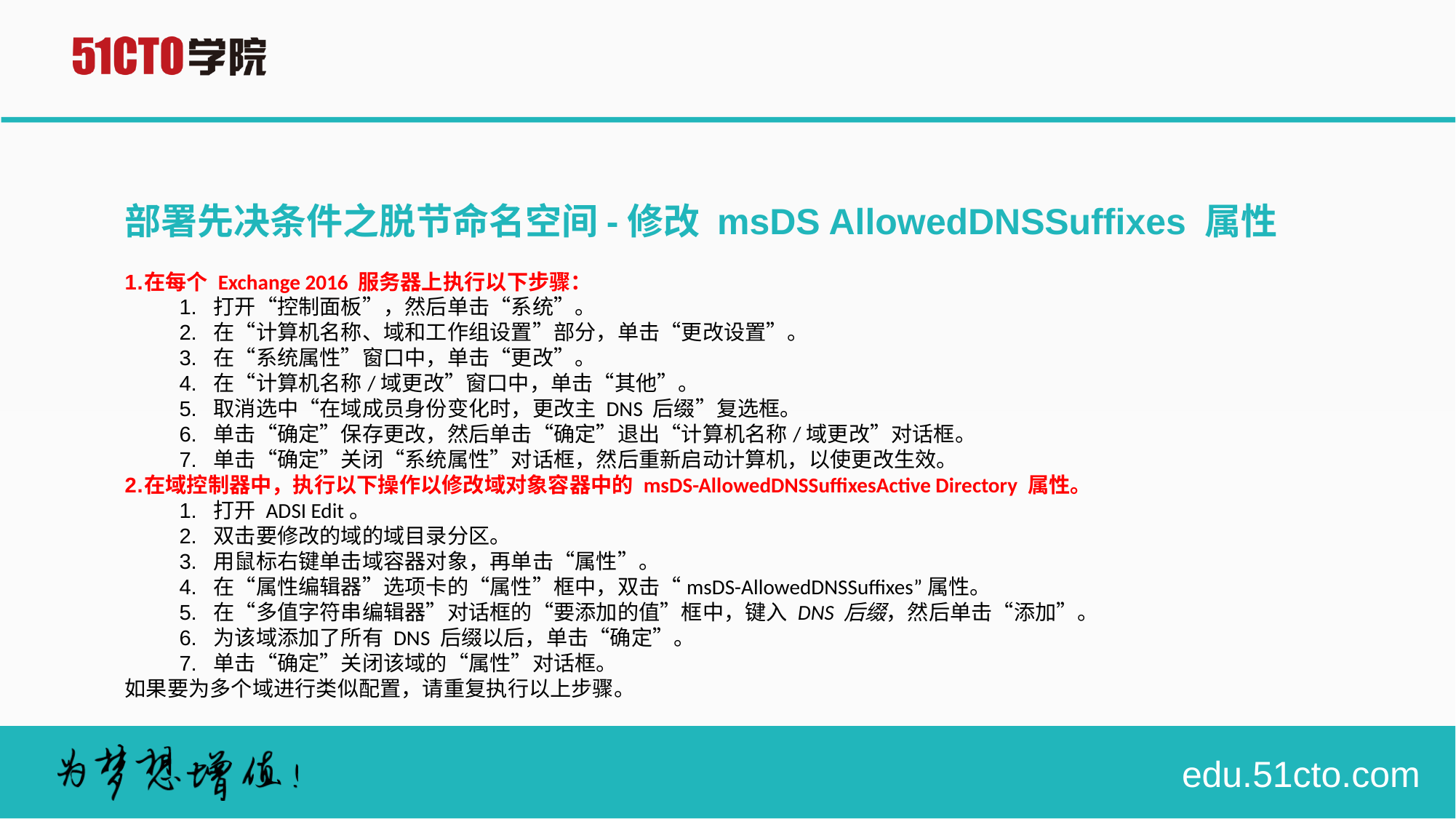

# 部署先决条件之脱节命名空间-修改 msDS AllowedDNSSuffixes 属性
在每个 Exchange 2016 服务器上执行以下步骤：
打开“控制面板”，然后单击“系统”。
在“计算机名称、域和工作组设置”部分，单击“更改设置”。
在“系统属性”窗口中，单击“更改”。
在“计算机名称/域更改”窗口中，单击“其他”。
取消选中“在域成员身份变化时，更改主 DNS 后缀”复选框。
单击“确定”保存更改，然后单击“确定”退出“计算机名称/域更改”对话框。
单击“确定”关闭“系统属性”对话框，然后重新启动计算机，以使更改生效。
在域控制器中，执行以下操作以修改域对象容器中的 msDS-AllowedDNSSuffixesActive Directory 属性。
打开 ADSI Edit。
双击要修改的域的域目录分区。
用鼠标右键单击域容器对象，再单击“属性”。
在“属性编辑器”选项卡的“属性”框中，双击“msDS-AllowedDNSSuffixes”属性。
在“多值字符串编辑器”对话框的“要添加的值”框中，键入 DNS 后缀，然后单击“添加”。
为该域添加了所有 DNS 后缀以后，单击“确定”。
单击“确定”关闭该域的“属性”对话框。
如果要为多个域进行类似配置，请重复执行以上步骤。